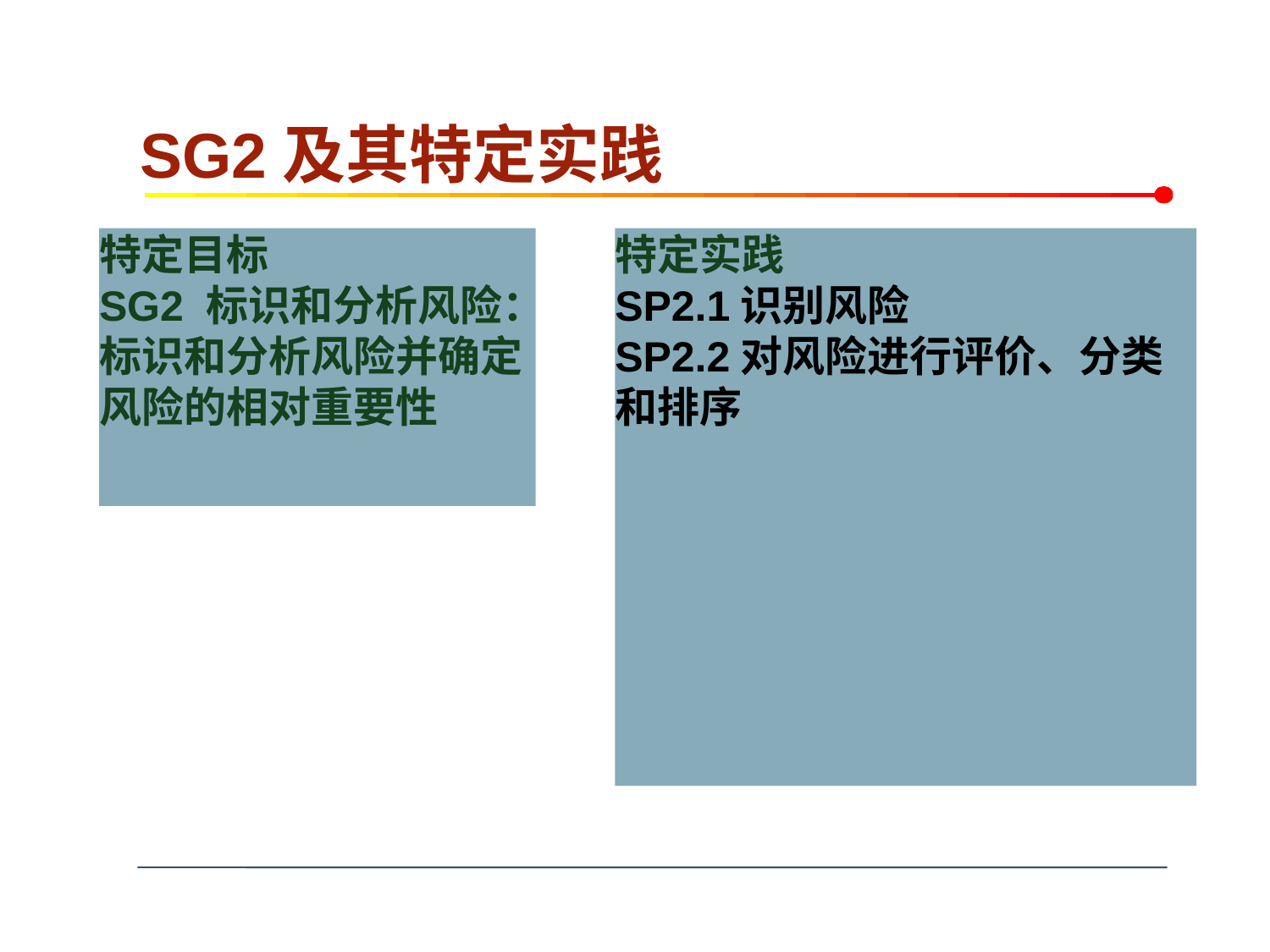

# SG2及其特定实践
特定目标
SG2 标识和分析风险：标识和分析风险并确定风险的相对重要性
特定实践
SP2.1识别风险
SP2.2对风险进行评价、分类和排序